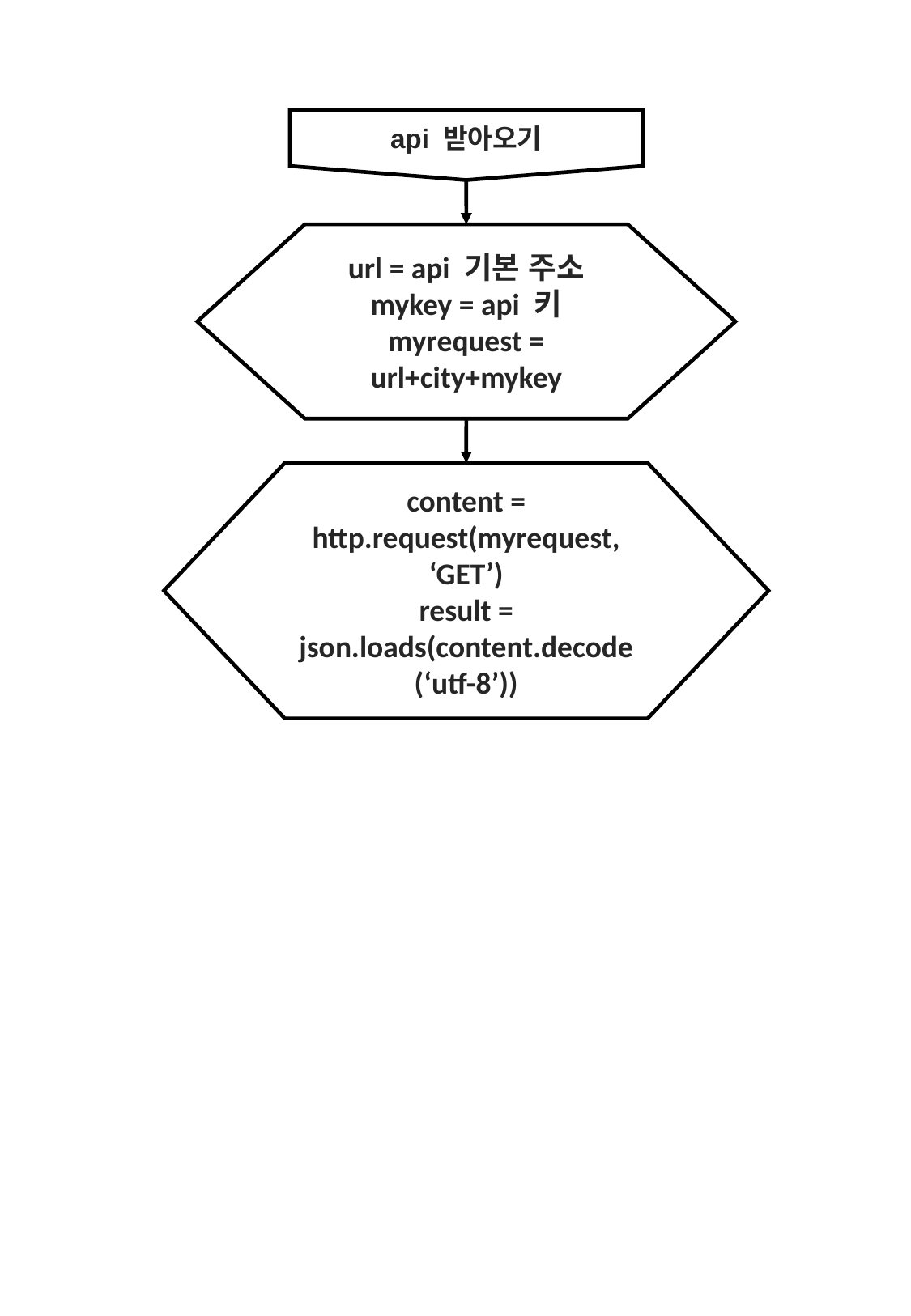

api 받아오기
url = api 기본 주소
mykey = api 키
myrequest = url+city+mykey
content = http.request(myrequest, ‘GET’)
result = json.loads(content.decode(‘utf-8’))